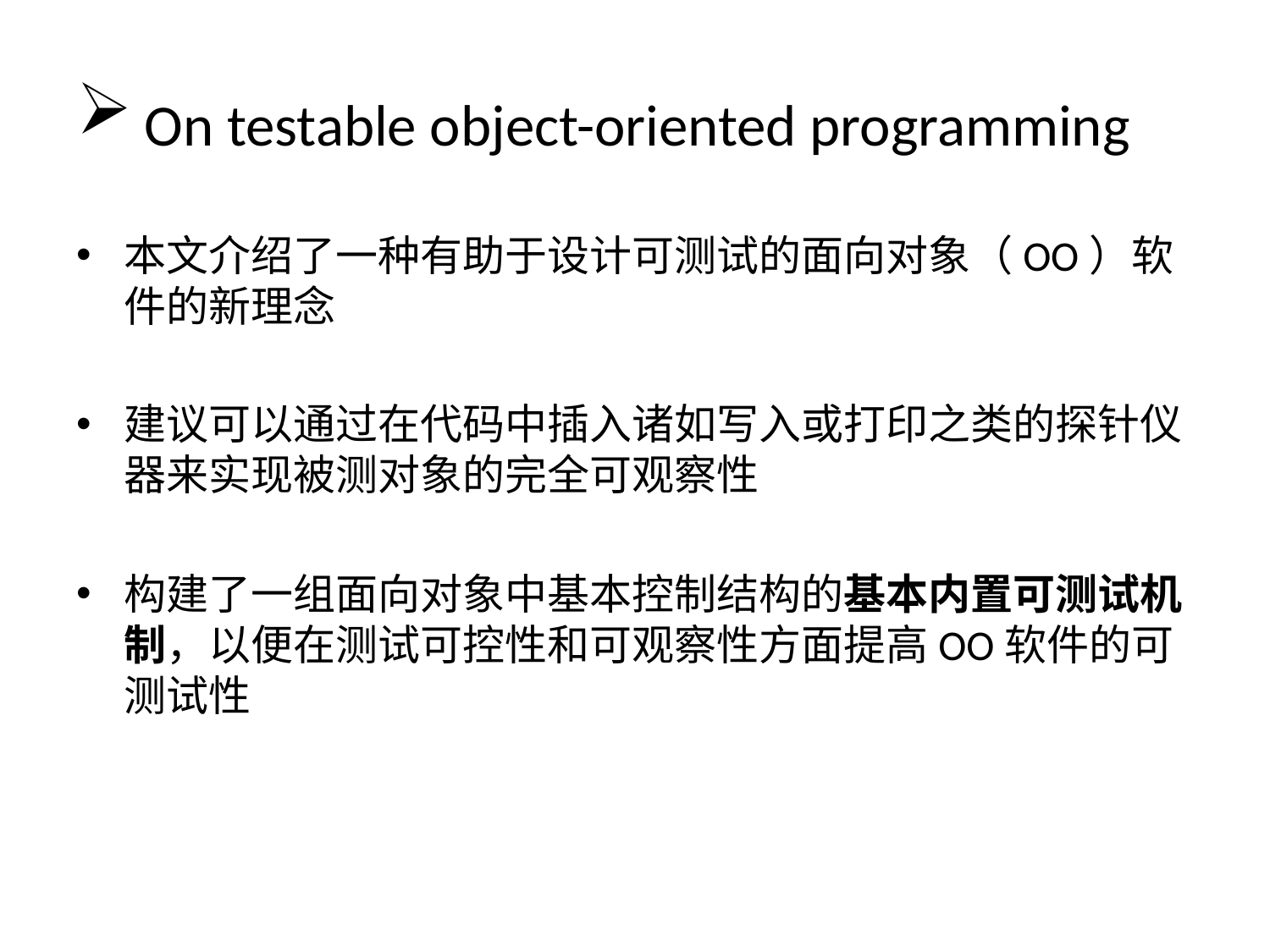

# On testable object-oriented programming
本文介绍了一种有助于设计可测试的面向对象（OO）软件的新理念

建议可以通过在代码中插入诸如写入或打印之类的探针仪器来实现被测对象的完全可观察性

构建了一组面向对象中基本控制结构的基本内置可测试机制，以便在测试可控性和可观察性方面提高OO软件的可测试性